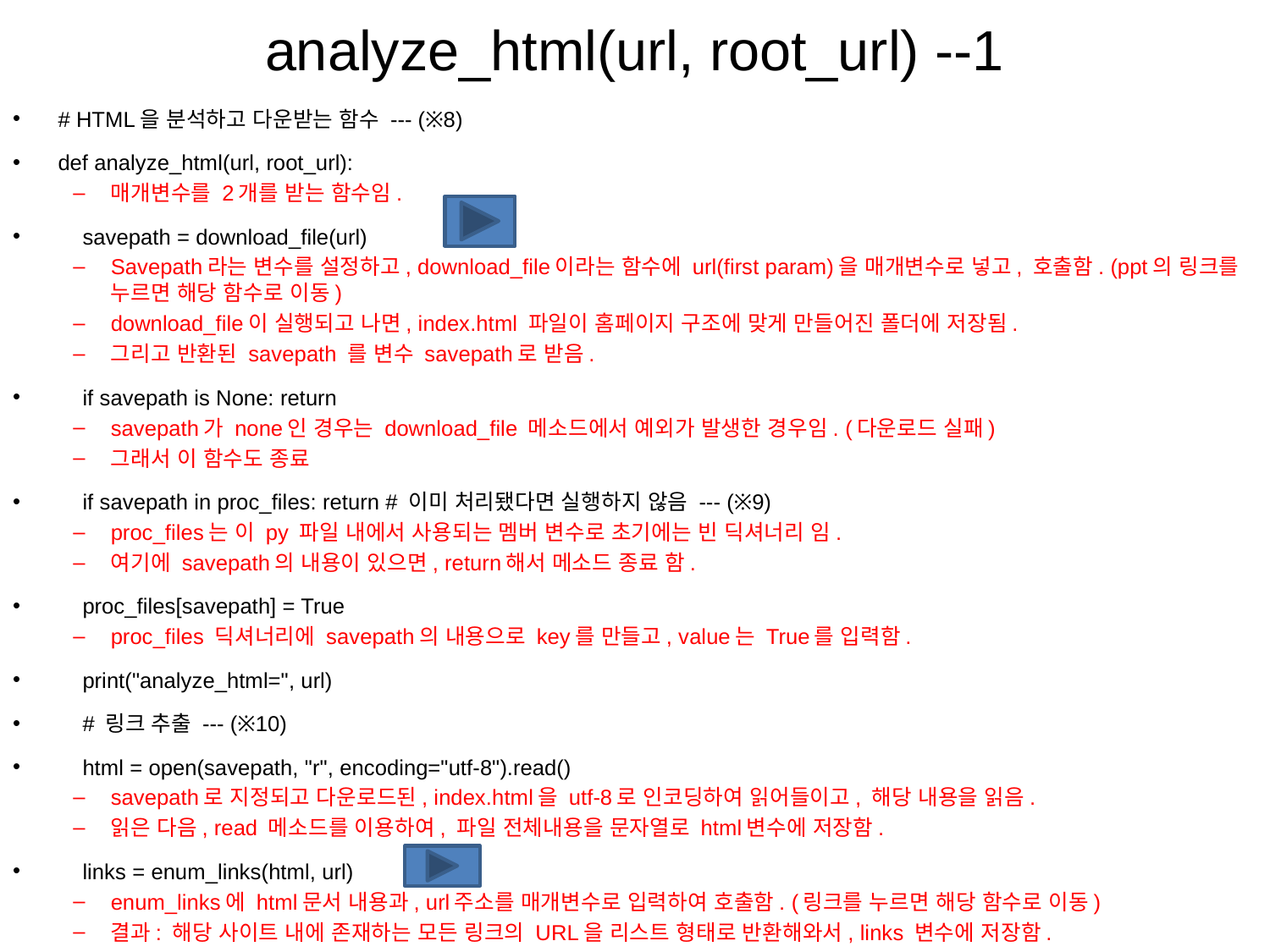

# analyze_html(url, root_url) --1
# HTML을 분석하고 다운받는 함수 --- (※8)
def analyze_html(url, root_url):
매개변수를 2개를 받는 함수임.
    savepath = download_file(url)
Savepath라는 변수를 설정하고, download_file이라는 함수에 url(first param)을 매개변수로 넣고, 호출함. (ppt의 링크를 누르면 해당 함수로 이동)
download_file이 실행되고 나면, index.html 파일이 홈페이지 구조에 맞게 만들어진 폴더에 저장됨.
그리고 반환된 savepath 를 변수 savepath로 받음.
    if savepath is None: return
savepath가 none인 경우는 download_file 메소드에서 예외가 발생한 경우임. (다운로드 실패)
그래서 이 함수도 종료
    if savepath in proc_files: return # 이미 처리됐다면 실행하지 않음 --- (※9)
proc_files는 이 py 파일 내에서 사용되는 멤버 변수로 초기에는 빈 딕셔너리 임.
여기에 savepath의 내용이 있으면, return해서 메소드 종료 함.
    proc_files[savepath] = True
proc_files 딕셔너리에 savepath의 내용으로 key를 만들고, value는 True를 입력함.
    print("analyze_html=", url)
    # 링크 추출 --- (※10)
    html = open(savepath, "r", encoding="utf-8").read()
savepath로 지정되고 다운로드된, index.html을 utf-8로 인코딩하여 읽어들이고, 해당 내용을 읽음.
읽은 다음, read 메소드를 이용하여, 파일 전체내용을 문자열로 html변수에 저장함.
    links = enum_links(html, url)
enum_links에 html문서 내용과, url주소를 매개변수로 입력하여 호출함. (링크를 누르면 해당 함수로 이동)
결과: 해당 사이트 내에 존재하는 모든 링크의 URL을 리스트 형태로 반환해와서, links 변수에 저장함.